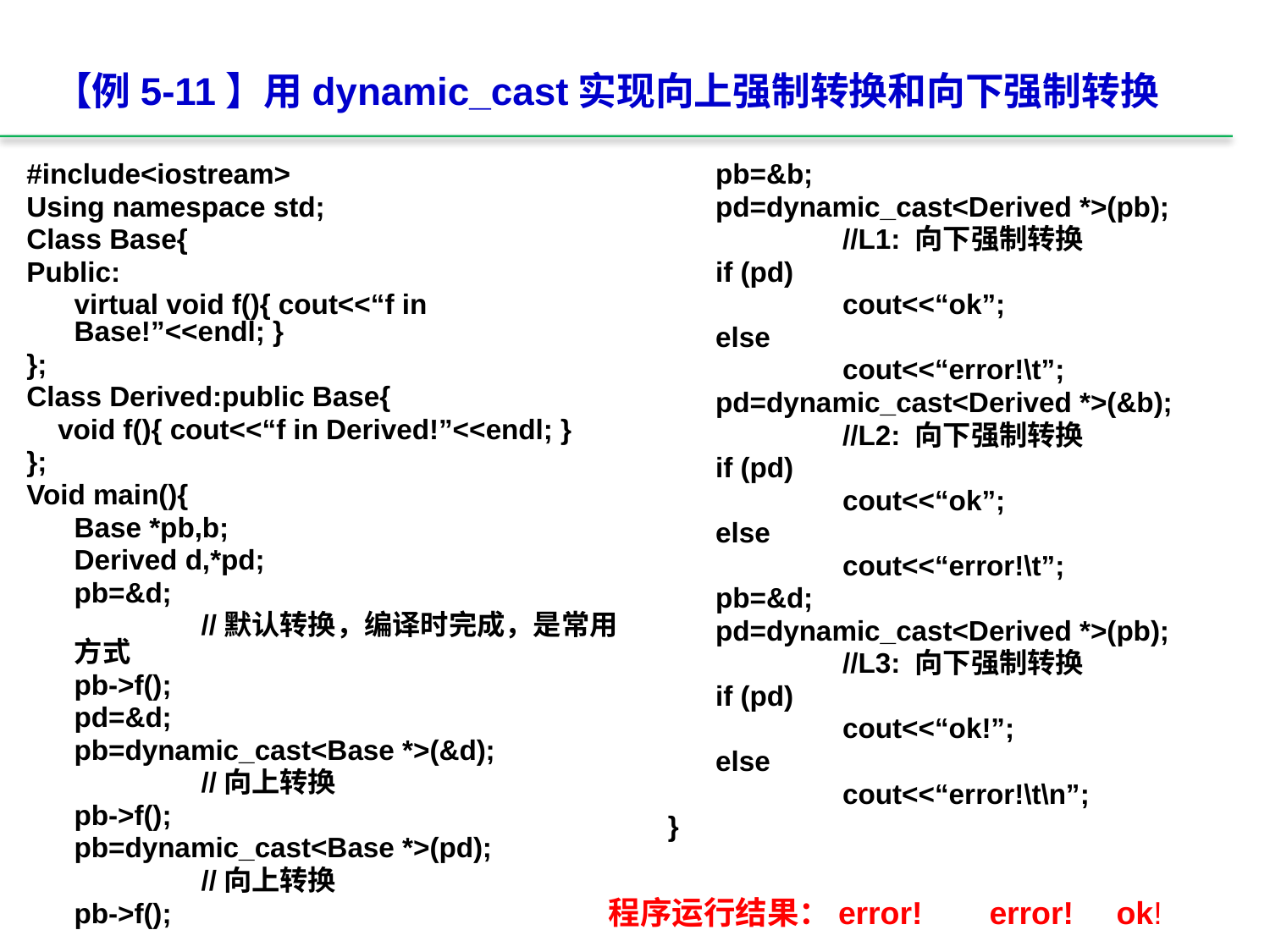

# 【例5-11】用dynamic_cast实现向上强制转换和向下强制转换
#include<iostream>
Using namespace std;
Class Base{
Public:
	virtual void f(){ cout<<“f in Base!”<<endl; }
};
Class Derived:public Base{
    void f(){ cout<<“f in Derived!”<<endl; }
};
Void main(){
    	Base *pb,b;
    	Derived d,*pd;
   	pb=&d;
		//默认转换，编译时完成，是常用方式
	pb->f();
	pd=&d;
    	pb=dynamic_cast<Base *>(&d);
		//向上转换
	pb->f();
   	pb=dynamic_cast<Base *>(pd);
		//向上转换
	pb->f();
	pb=&b;
	pd=dynamic_cast<Derived *>(pb);
		//L1: 向下强制转换
	if (pd)
		cout<<“ok”;
	else
		cout<<“error!\t”;
	pd=dynamic_cast<Derived *>(&b);
		//L2: 向下强制转换
	if (pd)
		cout<<“ok”;
	else
		cout<<“error!\t”;
	pb=&d;
	pd=dynamic_cast<Derived *>(pb);
		//L3: 向下强制转换
	if (pd)
		cout<<“ok!”;
	else
		cout<<“error!\t\n”;
}
程序运行结果：error!	error!	ok!